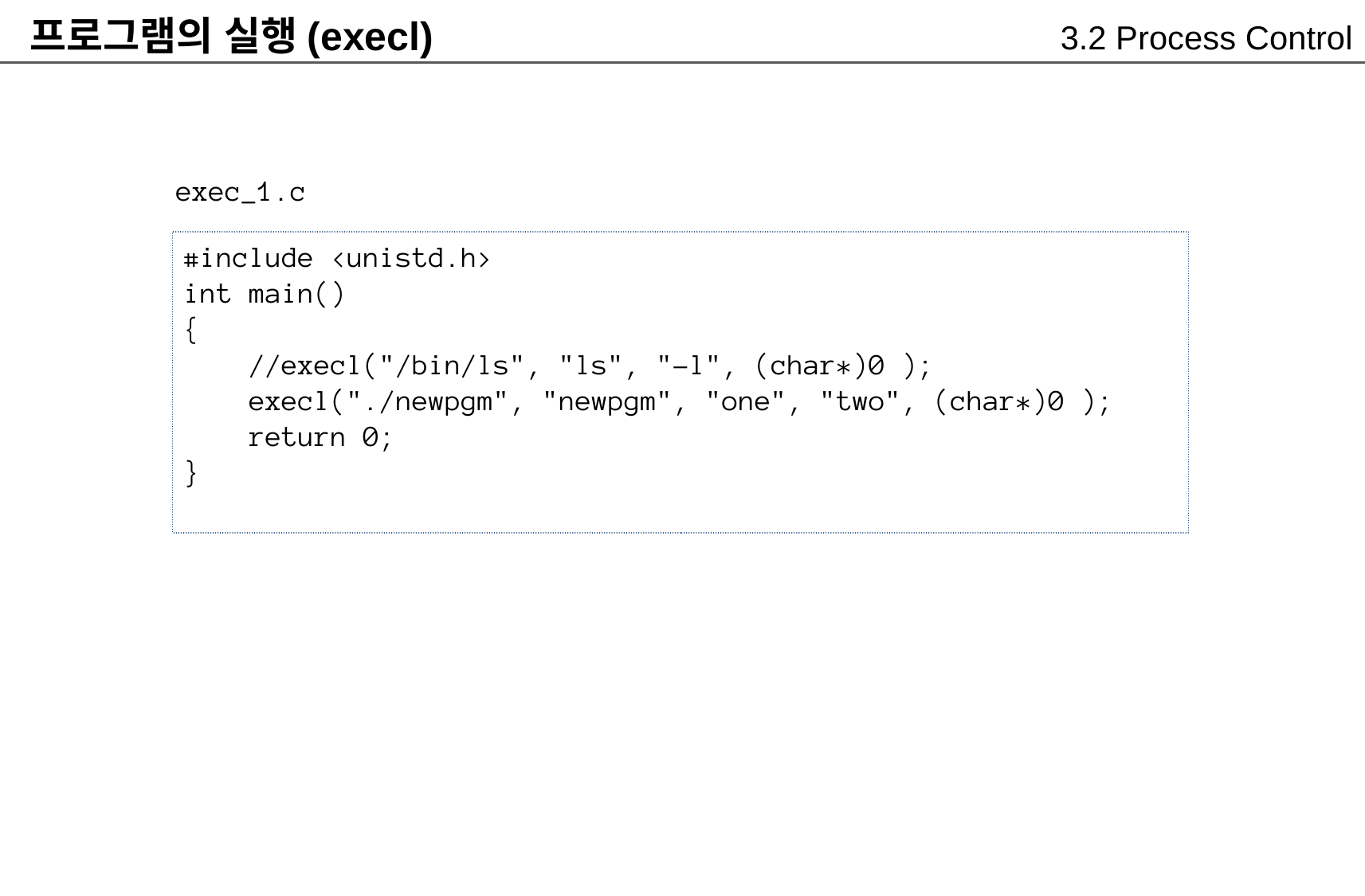

# 프로그램의 실행(execl)
3.2 Process Control

exec_1.c
#include <unistd.h>
int main()
{
    //execl("/bin/ls", "ls", "-l", (char*)0 );
    execl("./newpgm", "newpgm", "one", "two", (char*)0 );
    return 0;
}